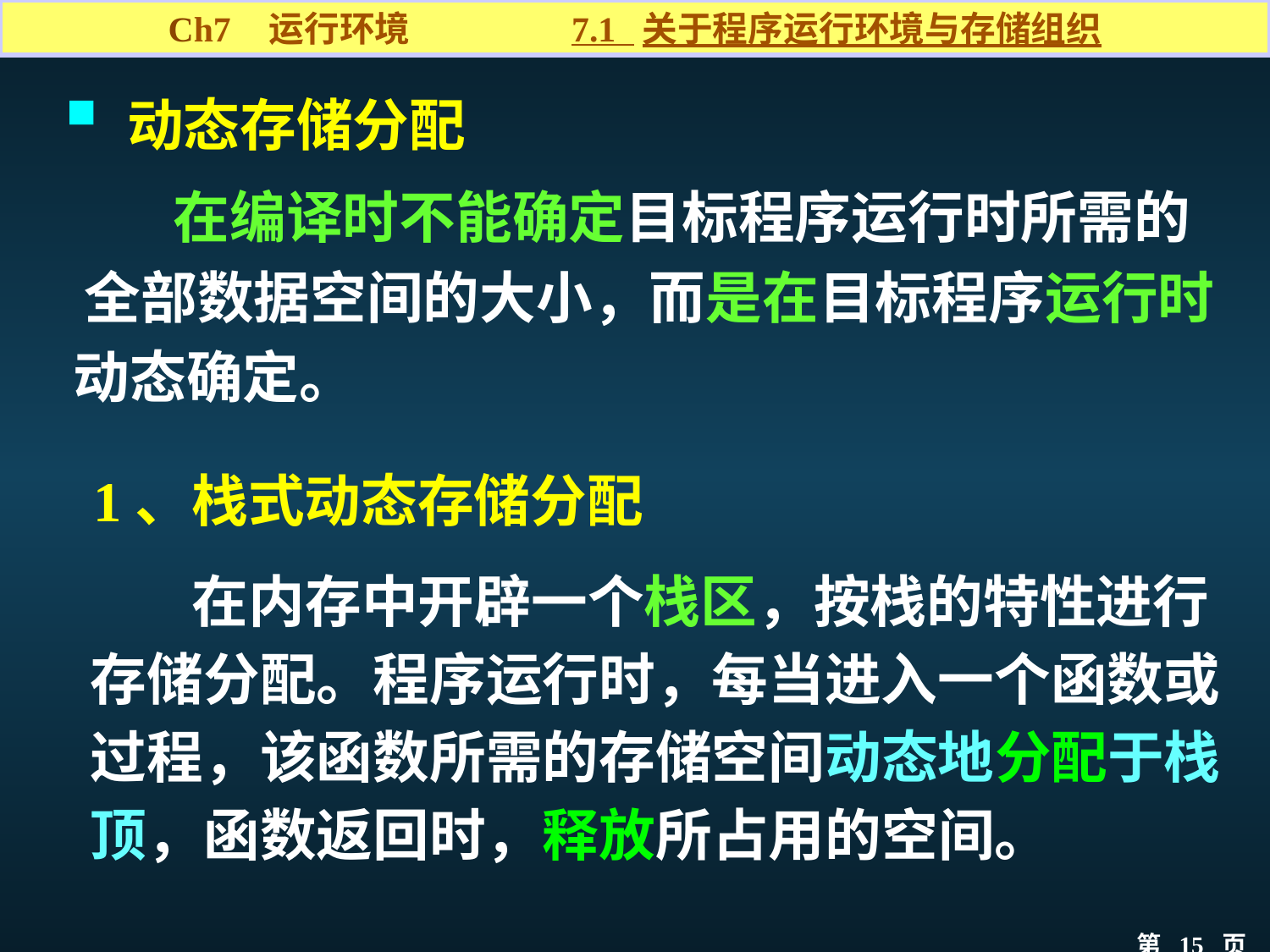

Ch7   运行环境                   7.1  关于程序运行环境与存储组织
 动态存储分配
    在编译时不能确定目标程序运行时所需的
全部数据空间的大小，而是在目标程序运行时
动态确定。
1、栈式动态存储分配
        在内存中开辟一个栈区，按栈的特性进行存储分配。程序运行时，每当进入一个函数或过程，该函数所需的存储空间动态地分配于栈顶，函数返回时，释放所占用的空间。